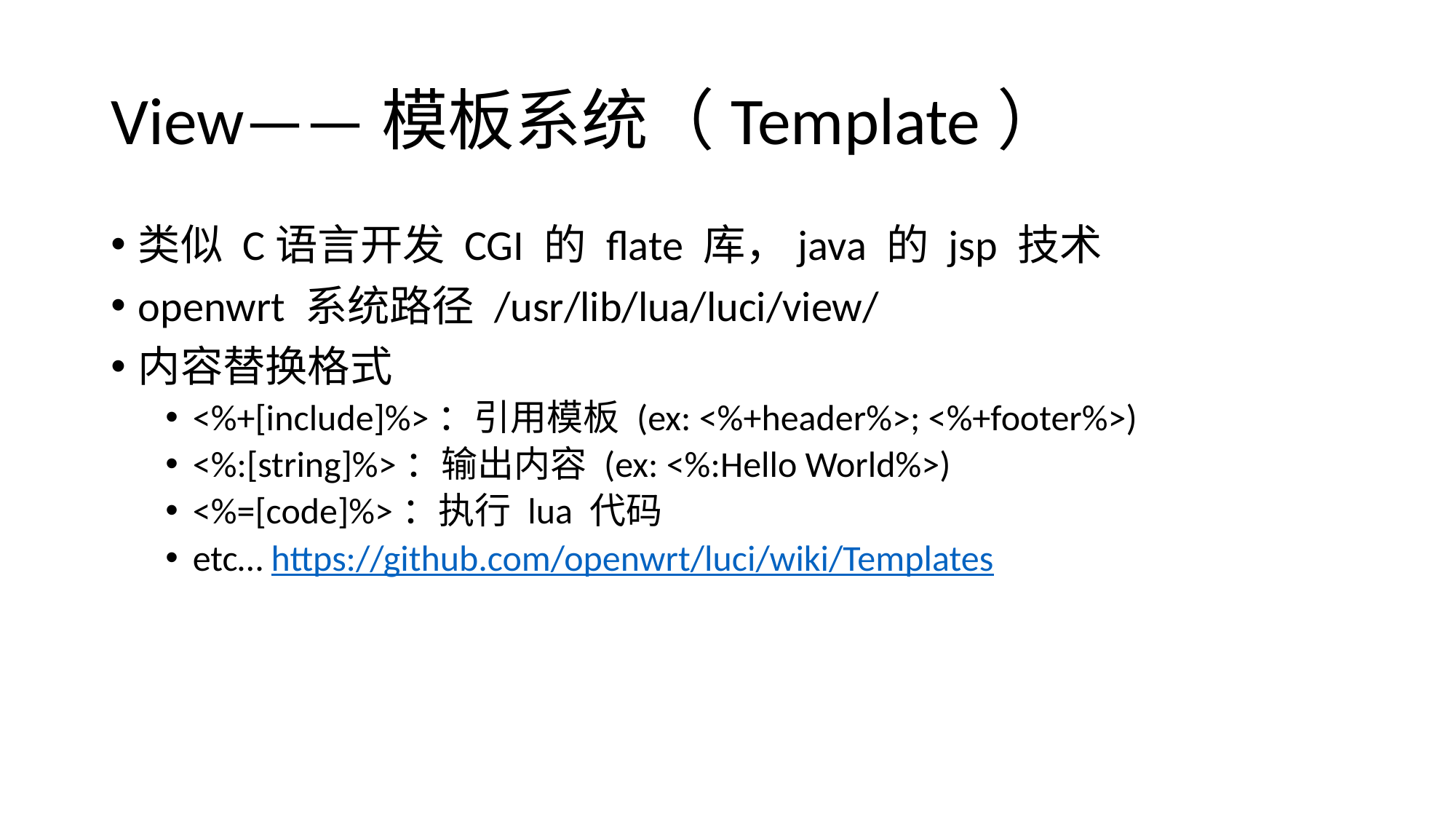

# View——模板系统（Template）
类似 C语言开发 CGI 的 flate 库，java 的 jsp 技术
openwrt 系统路径 /usr/lib/lua/luci/view/
内容替换格式
<%+[include]%>：引用模板 (ex: <%+header%>; <%+footer%>)
<%:[string]%>：输出内容 (ex: <%:Hello World%>)
<%=[code]%>：执行 lua 代码
etc… https://github.com/openwrt/luci/wiki/Templates